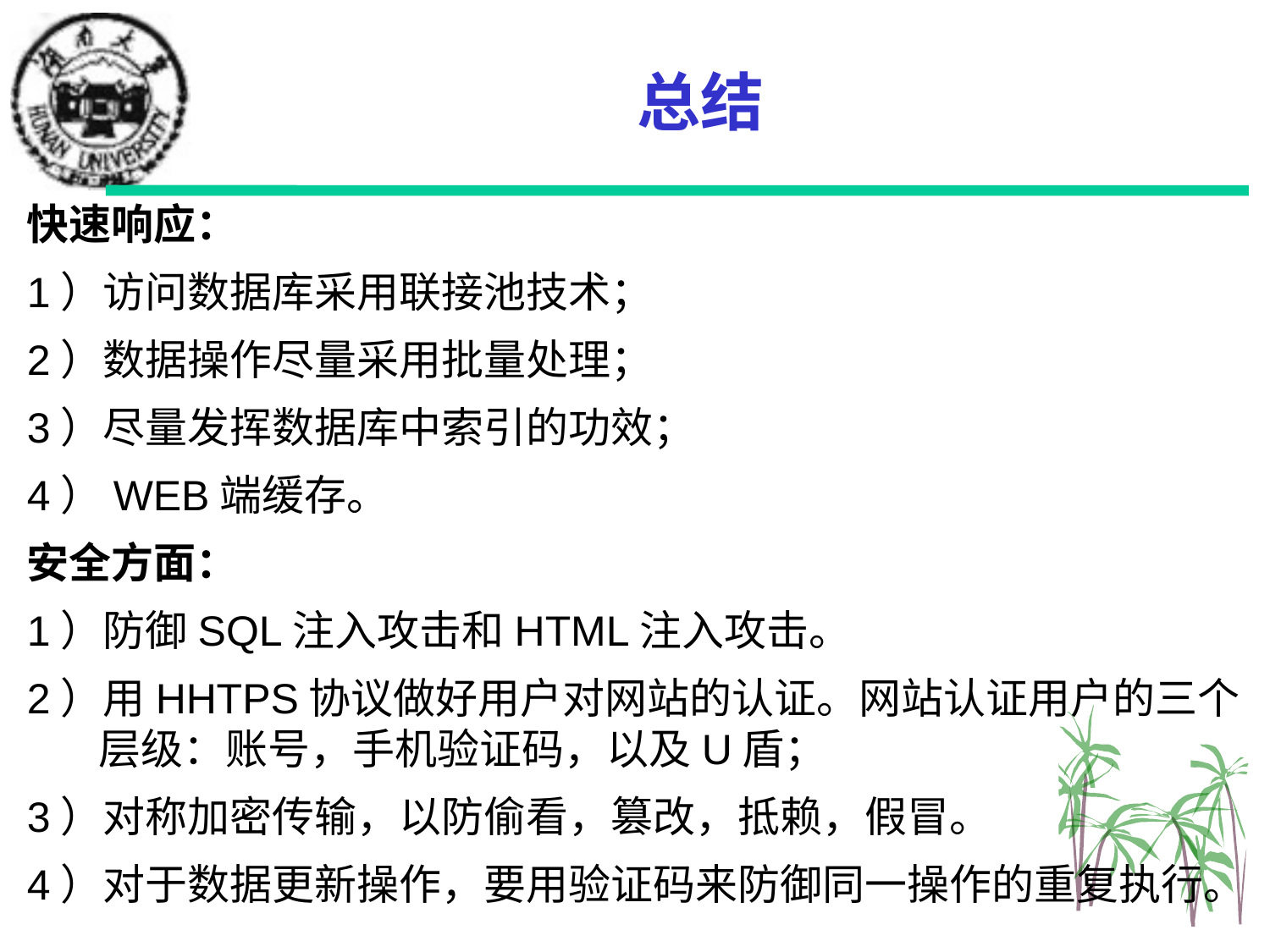

总结
快速响应：
1）访问数据库采用联接池技术；
2）数据操作尽量采用批量处理；
3）尽量发挥数据库中索引的功效；
4）WEB端缓存。
安全方面：
1）防御SQL注入攻击和HTML注入攻击。
2）用HHTPS协议做好用户对网站的认证。网站认证用户的三个层级：账号，手机验证码，以及U盾；
3）对称加密传输，以防偷看，篡改，抵赖，假冒。
4）对于数据更新操作，要用验证码来防御同一操作的重复执行。